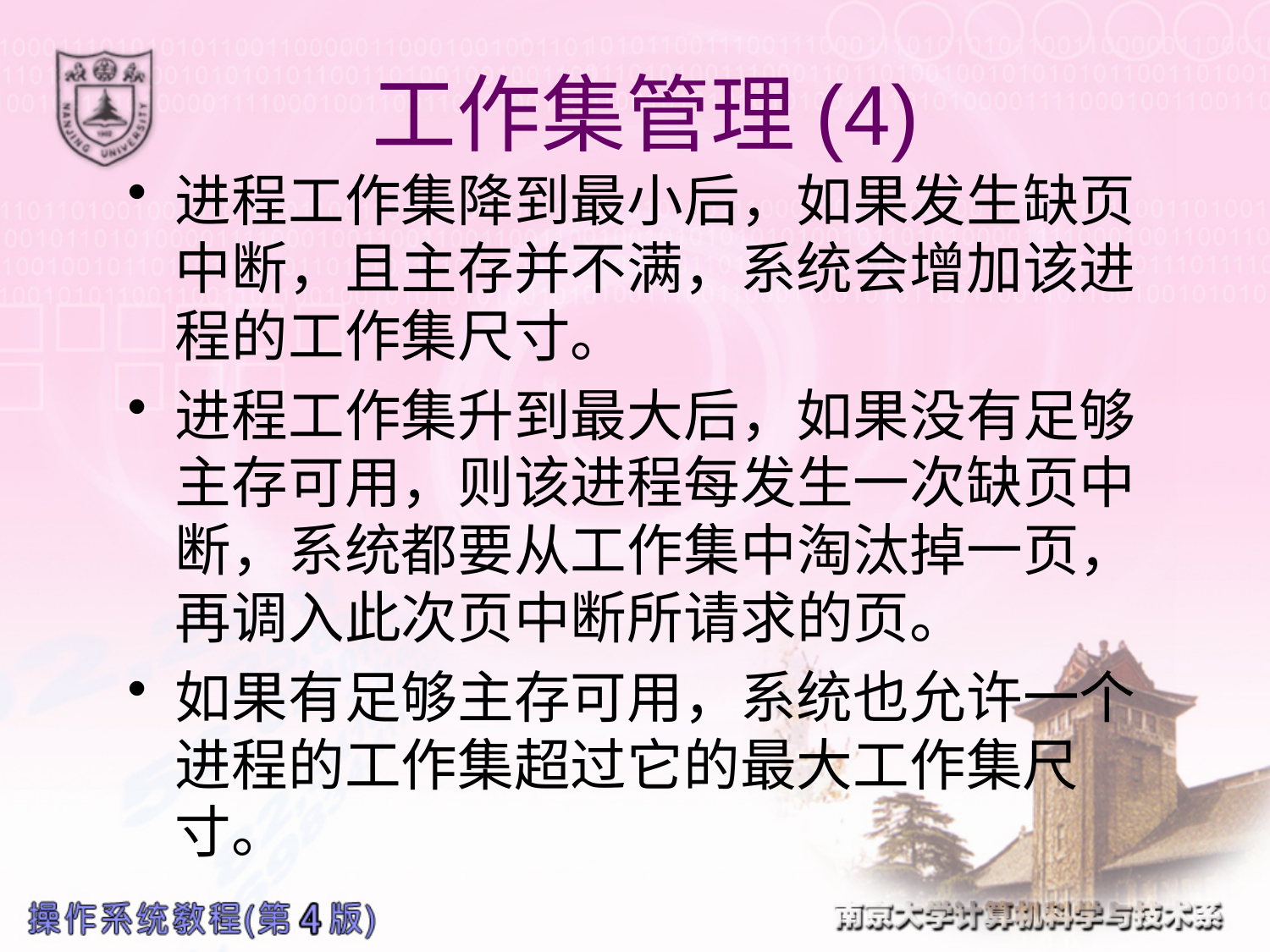

# 工作集管理(4)
进程工作集降到最小后，如果发生缺页中断，且主存并不满，系统会增加该进程的工作集尺寸。
进程工作集升到最大后，如果没有足够主存可用，则该进程每发生一次缺页中断，系统都要从工作集中淘汰掉一页，再调入此次页中断所请求的页。
如果有足够主存可用，系统也允许一个进程的工作集超过它的最大工作集尺寸。